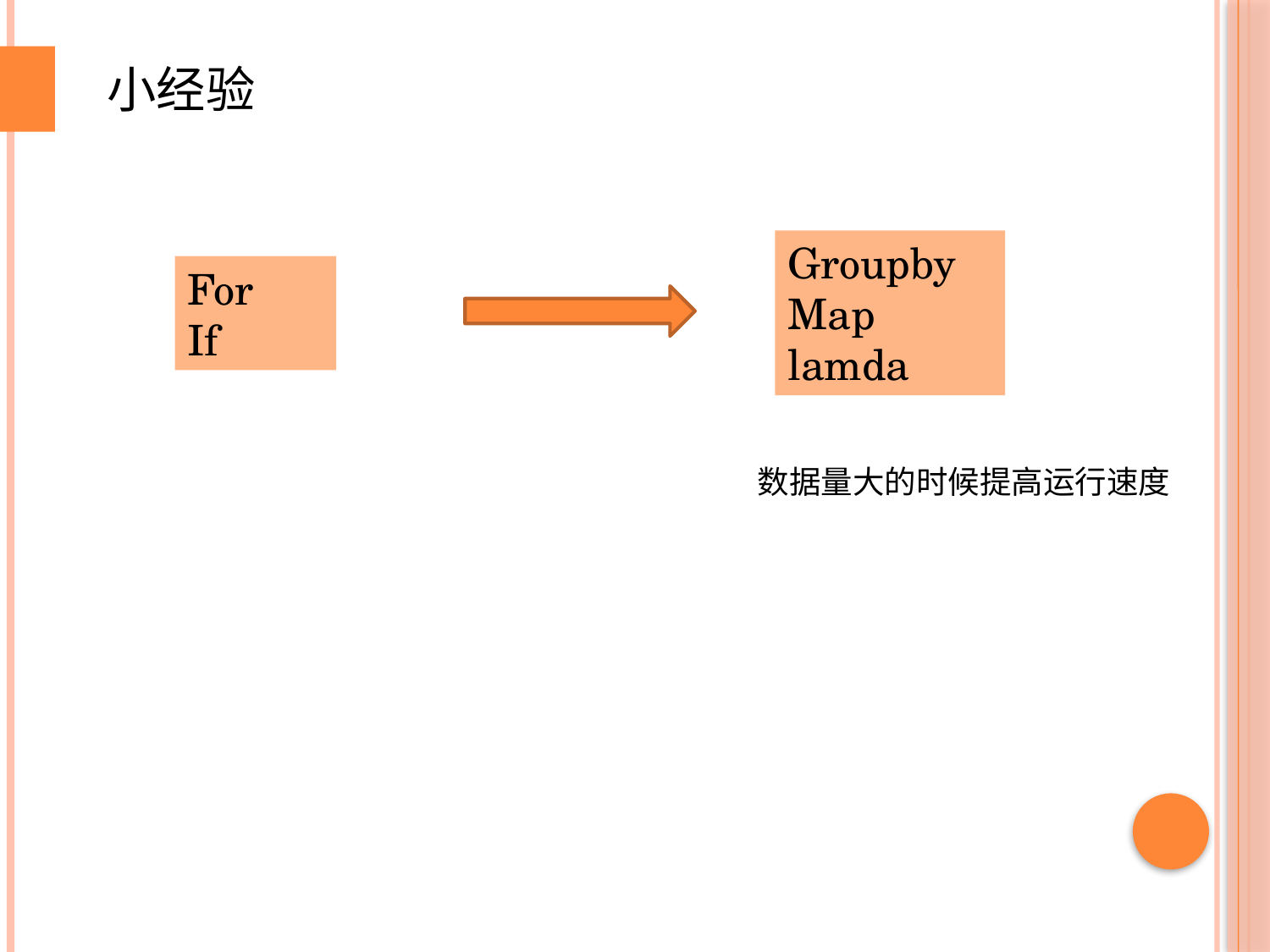

小经验
Groupby
Map
lamda
For
If

数据量大的时候提高运行速度